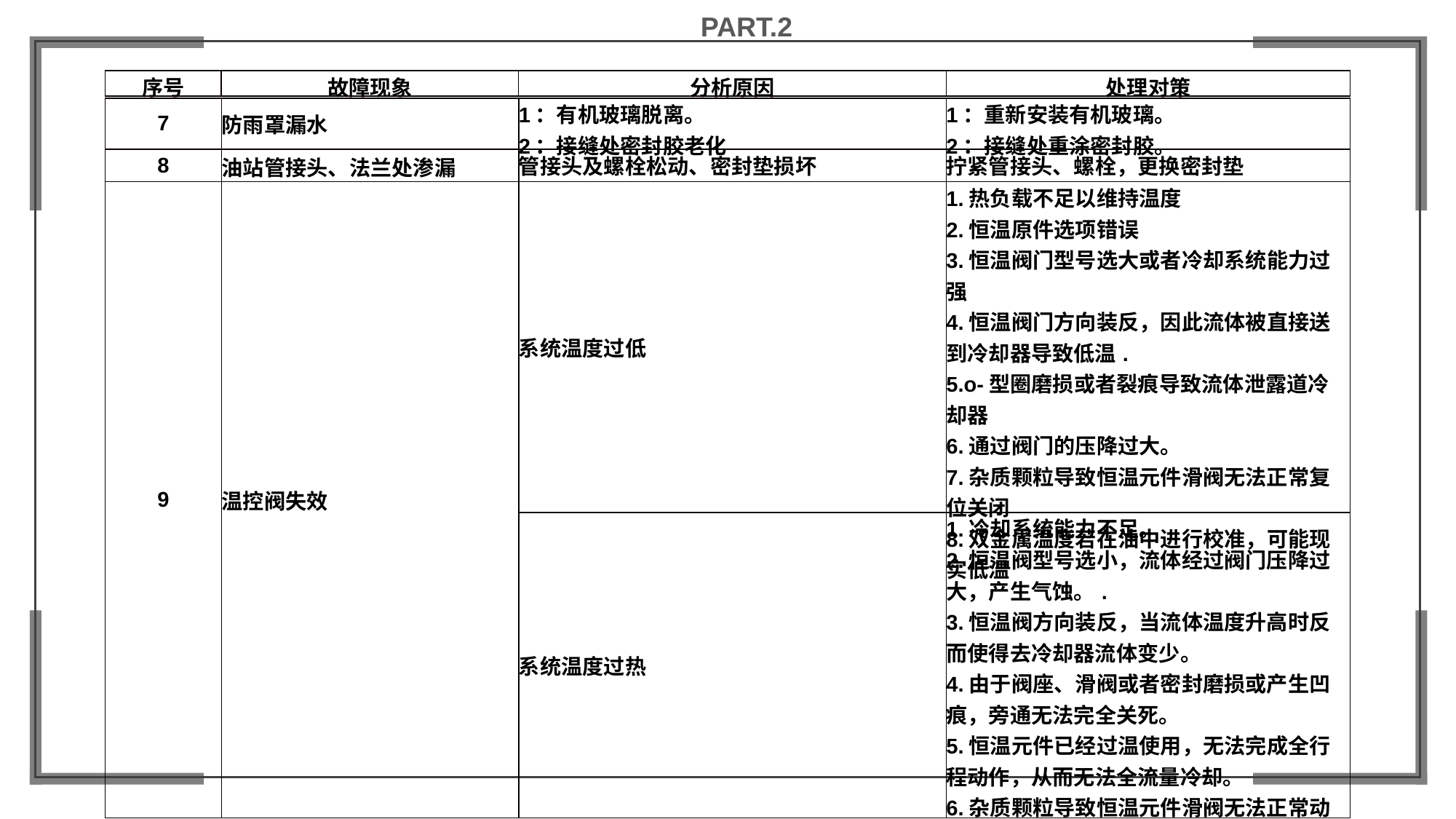

PART.2

| 序号 | 故障现象 | 分析原因 | 处理对策 |
| --- | --- | --- | --- |
| 7 | 防雨罩漏水 | 1：有机玻璃脱离。 2：接缝处密封胶老化 | 1：重新安装有机玻璃。 2：接缝处重涂密封胶。 |
| --- | --- | --- | --- |
| 8 | 油站管接头、法兰处渗漏 | 管接头及螺栓松动、密封垫损坏 | 拧紧管接头、螺栓，更换密封垫 |
| 9 | 温控阀失效 | 系统温度过低 | 1.热负载不足以维持温度 2.恒温原件选项错误 3.恒温阀门型号选大或者冷却系统能力过强 4.恒温阀门方向装反，因此流体被直接送到冷却器导致低温. 5.o-型圈磨损或者裂痕导致流体泄露道冷却器 6.通过阀门的压降过大。 7.杂质颗粒导致恒温元件滑阀无法正常复位关闭 8.双金属温度若在油中进行校准，可能现实低温 |
|  |  | 系统温度过热 | 1.冷却系统能力不足。 2.恒温阀型号选小，流体经过阀门压降过大，产生气蚀。. 3.恒温阀方向装反，当流体温度升高时反而使得去冷却器流体变少。 4.由于阀座、滑阀或者密封磨损或产生凹痕，旁通无法完全关死。 5.恒温元件已经过温使用，无法完成全行程动作，从而无法全流量冷却。 6.杂质颗粒导致恒温元件滑阀无法正常动作。 7.外来物卡在滑阀和阀座中间。 |